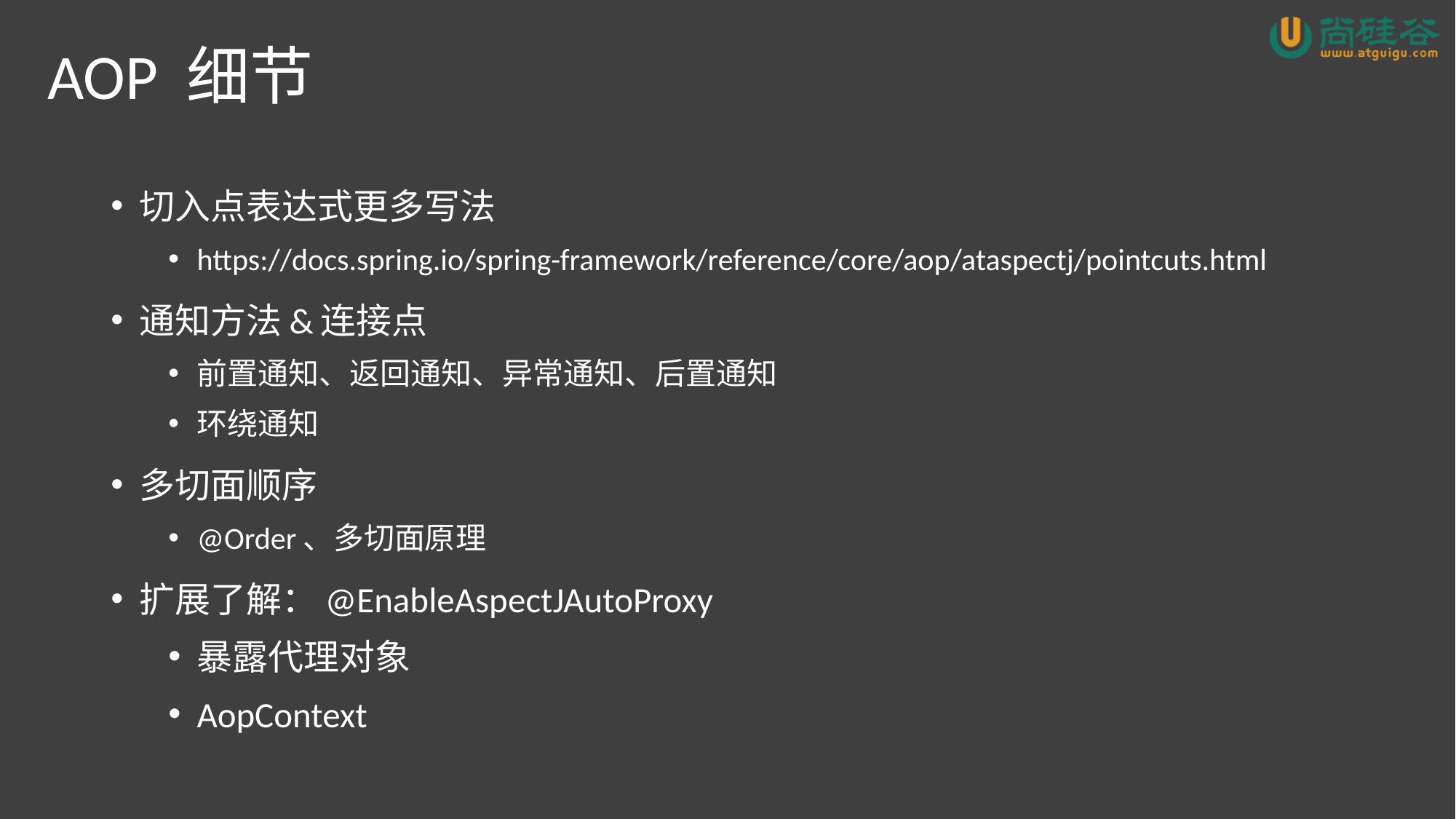

# AOP 细节
切入点表达式更多写法
https://docs.spring.io/spring-framework/reference/core/aop/ataspectj/pointcuts.html
通知方法&连接点
前置通知、返回通知、异常通知、后置通知
环绕通知
多切面顺序
@Order、多切面原理
扩展了解：@EnableAspectJAutoProxy
暴露代理对象
AopContext